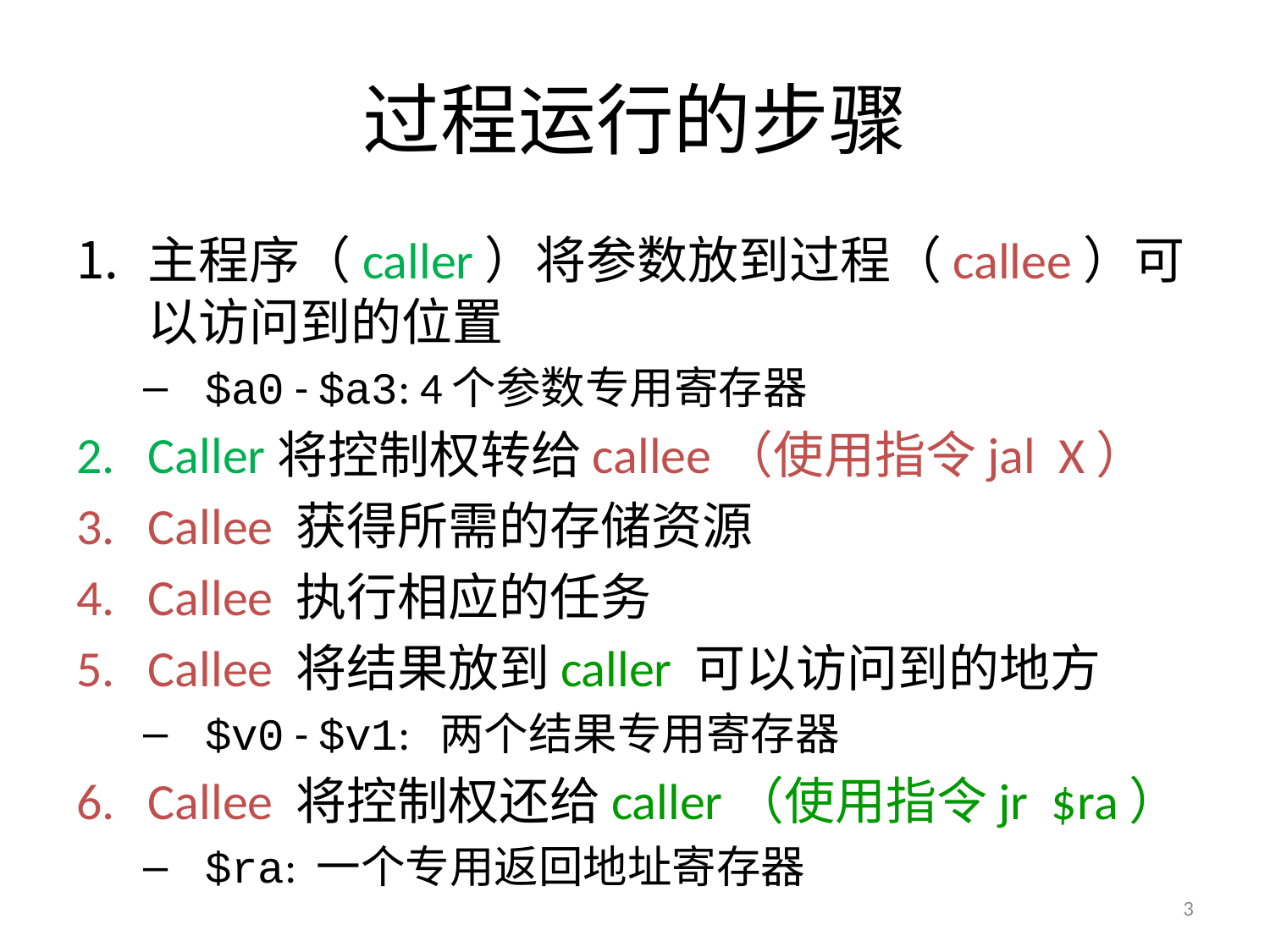

# 过程运行的步骤
主程序（caller）将参数放到过程（callee）可以访问到的位置
$a0 - $a3: 4个参数专用寄存器
Caller将控制权转给callee（使用指令jal  X）
Callee 获得所需的存储资源
Callee 执行相应的任务
Callee 将结果放到caller 可以访问到的地方
$v0 - $v1:  两个结果专用寄存器
Callee 将控制权还给caller（使用指令jr  $ra）
$ra: 一个专用返回地址寄存器
3